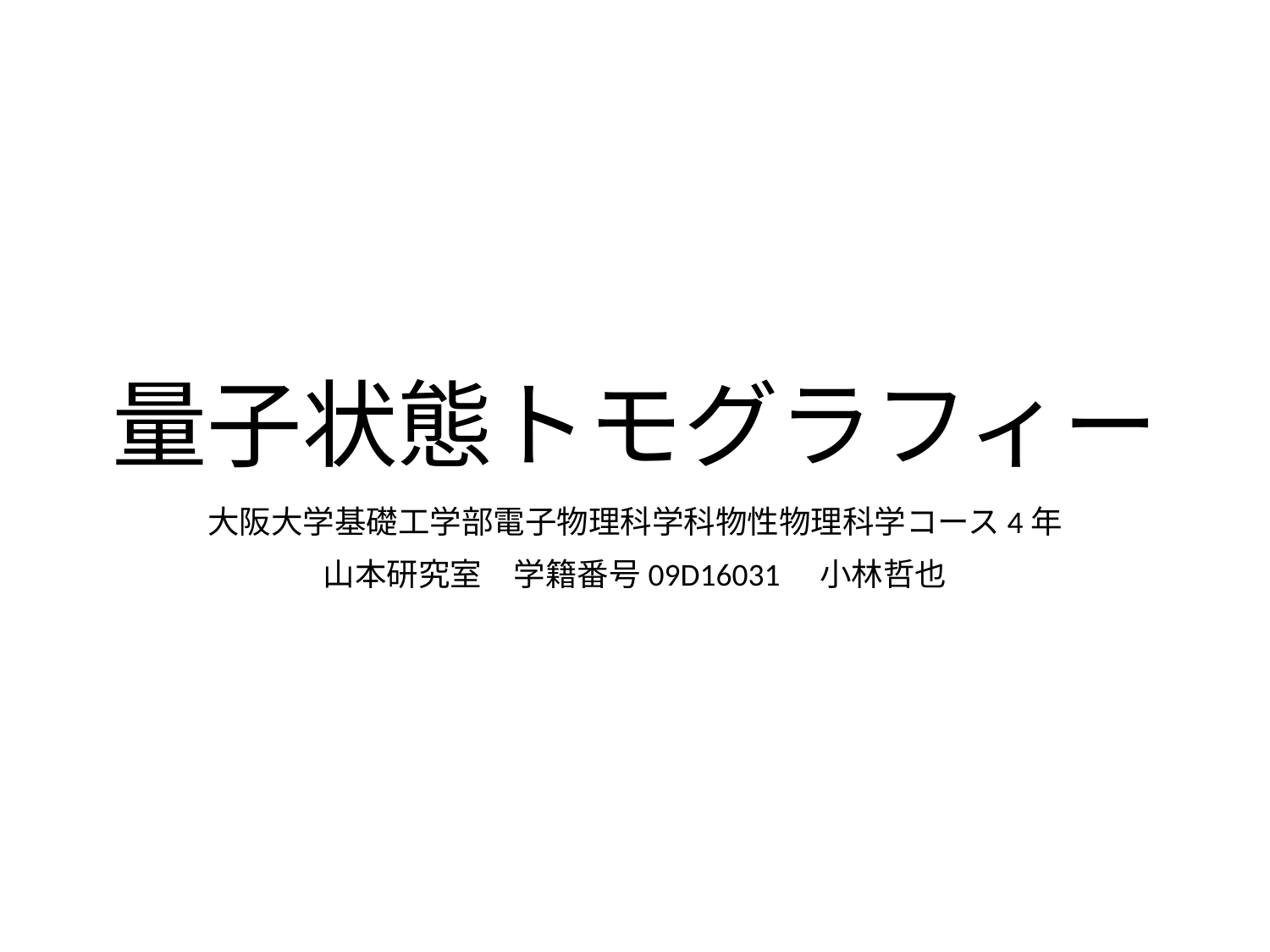

# 量子状態トモグラフィー
大阪大学基礎工学部電子物理科学科物性物理科学コース4年
山本研究室　学籍番号09D16031　小林哲也